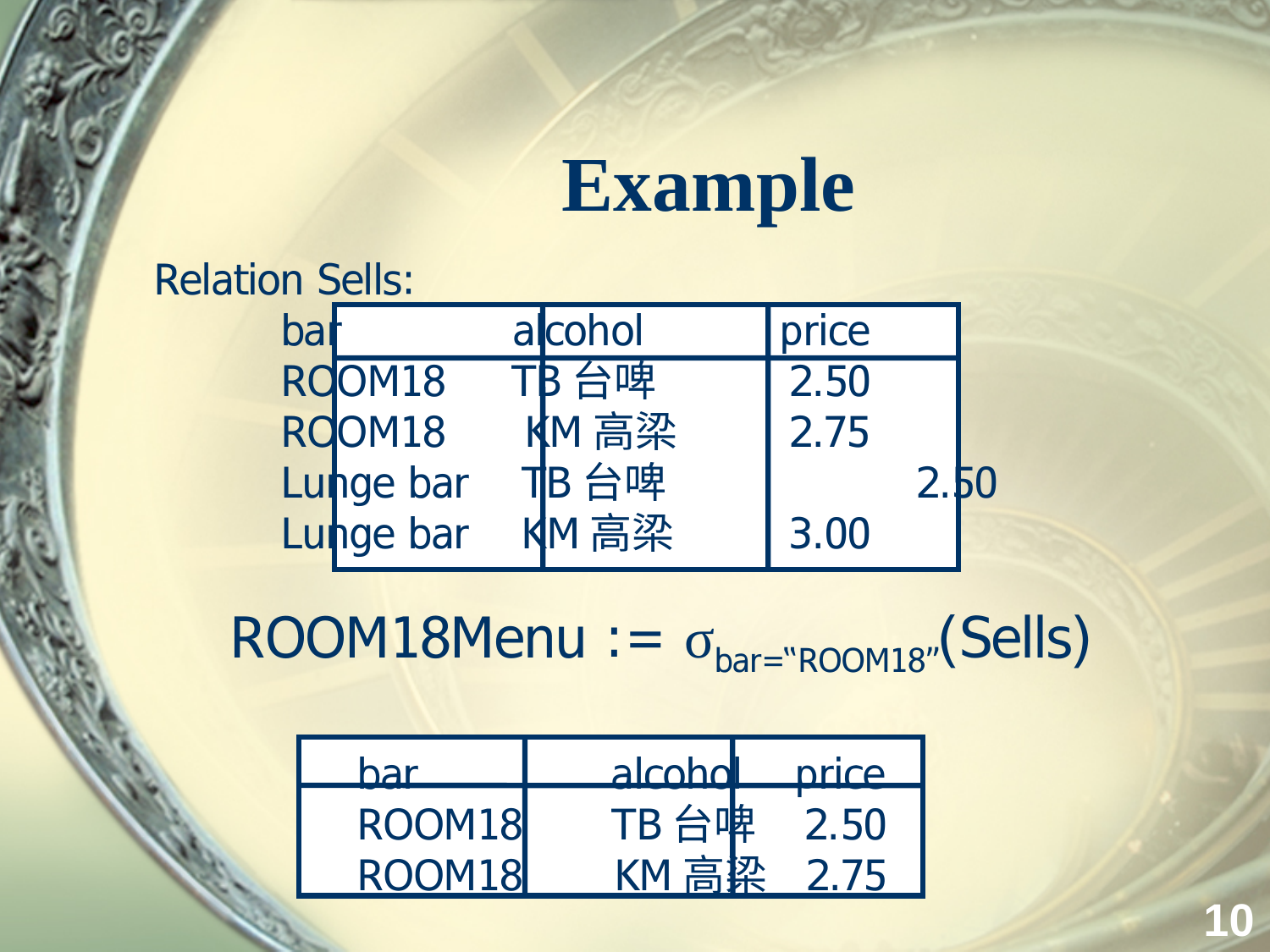

# Example
Relation Sells:
	bar	        alcohol	         price
	ROOM18     TB台啤		2.50
	ROOM18      KM高梁	2.75
	Lunge bar    TB台啤		2.50
	Lunge bar    KM高梁	3.00

ROOM18Menu := σbar=“ROOM18”(Sells)

	bar		alcohol    price
	ROOM18	TB台啤    2.50
	ROOM18       KM高梁   2.75

10